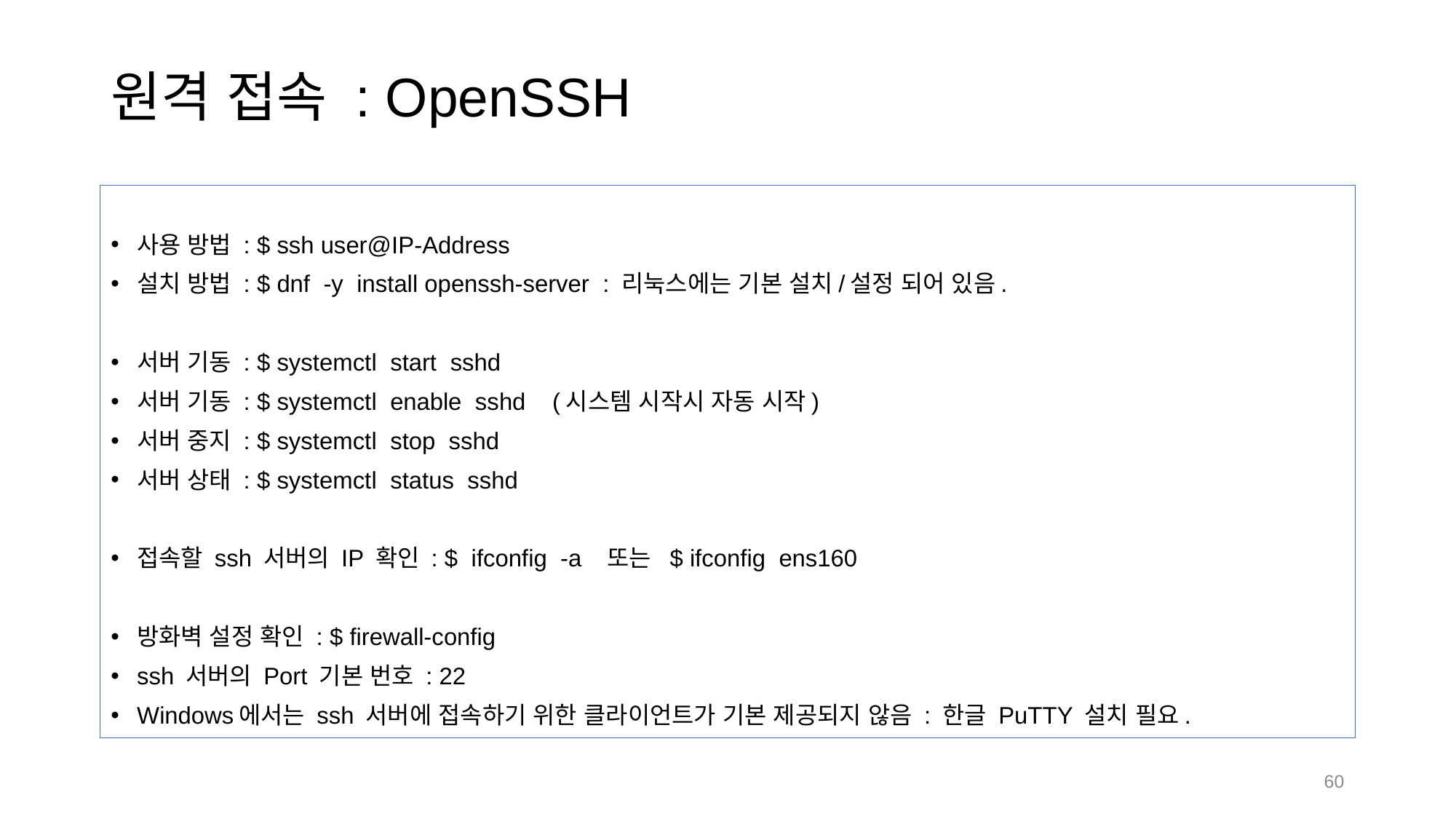

# 원격 접속 : OpenSSH

사용 방법 : $ ssh user@IP-Address
설치 방법 : $ dnf  -y  install openssh-server  : 리눅스에는 기본 설치/설정 되어 있음.

서버 기동 : $ systemctl  start  sshd
서버 기동 : $ systemctl  enable  sshd    (시스템 시작시 자동 시작)
서버 중지 : $ systemctl  stop  sshd
서버 상태 : $ systemctl  status  sshd

접속할 ssh 서버의 IP 확인 : $  ifconfig  -a   또는  $ ifconfig  ens160

방화벽 설정 확인 : $ firewall-config
ssh 서버의 Port 기본 번호 : 22
Windows에서는 ssh 서버에 접속하기 위한 클라이언트가 기본 제공되지 않음 : 한글 PuTTY 설치 필요.
60